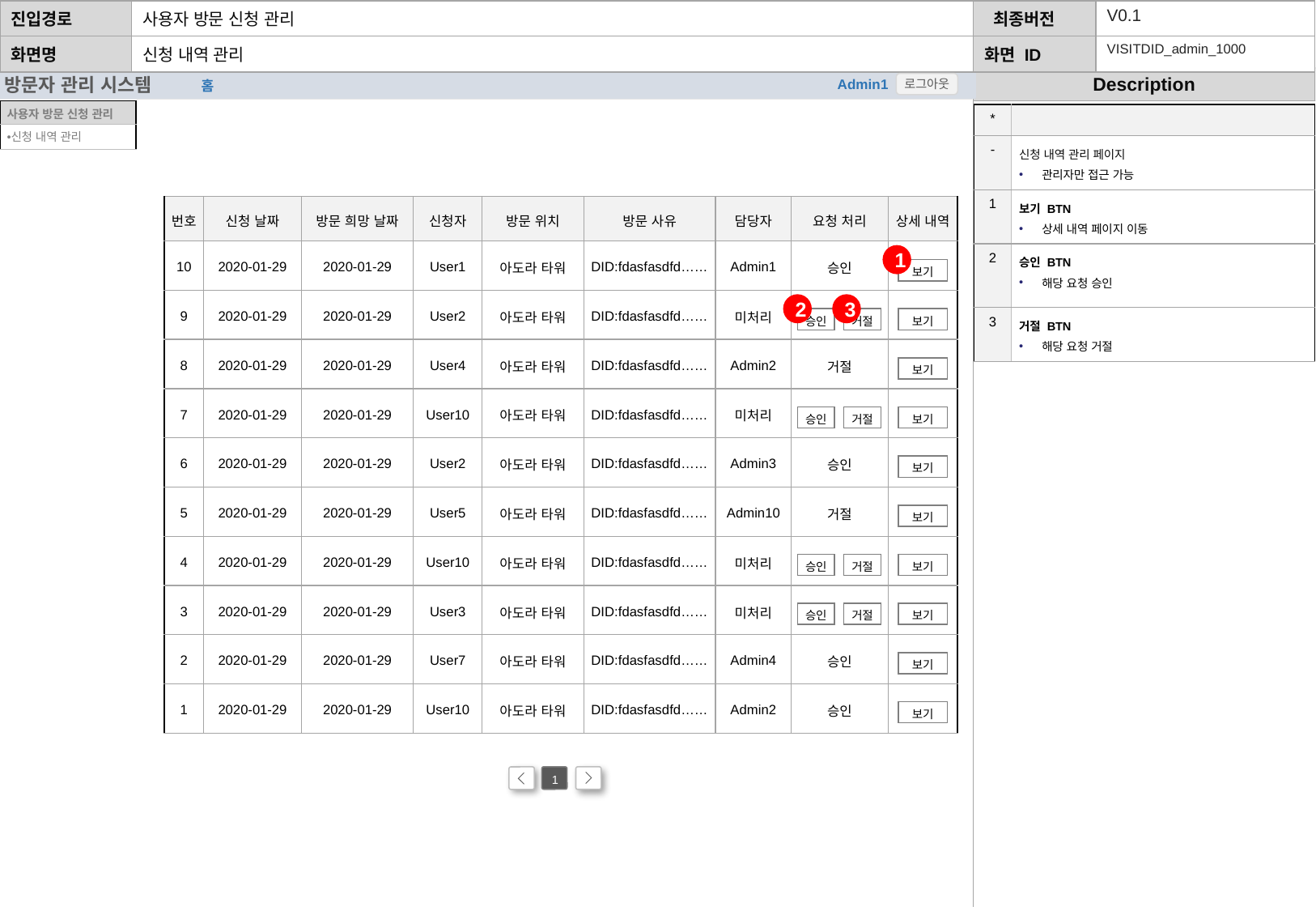

| 진입경로 | 사용자 방문 신청 관리 | 최종버전 | V0.1 |
| --- | --- | --- | --- |
| 화면명 | 신청 내역 관리 | 화면 ID | VISITDID\_admin\_1000 |
방문자 관리 시스템

Admin1
홈
로그아웃
| 사용자 방문 신청 관리 |
| --- |
| 신청 내역 관리 |
| \* |  |
| --- | --- |
| - | 신청 내역 관리 페이지 관리자만 접근 가능 |
| 1 | 보기 BTN 상세 내역 페이지 이동 |
| 2 | 승인 BTN 해당 요청 승인 |
| 3 | 거절 BTN 해당 요청 거절 |
| 번호 | 신청 날짜 | 방문 희망 날짜 | 신청자 | 방문 위치 | 방문 사유 | 담당자 | 요청 처리 | 상세 내역 |
| --- | --- | --- | --- | --- | --- | --- | --- | --- |
| 10 | 2020-01-29 | 2020-01-29 | User1 | 아도라 타워 | DID:fdasfasdfd…… | Admin1 | 승인 |  |
| 9 | 2020-01-29 | 2020-01-29 | User2 | 아도라 타워 | DID:fdasfasdfd…… | 미처리 |  |  |
| 8 | 2020-01-29 | 2020-01-29 | User4 | 아도라 타워 | DID:fdasfasdfd…… | Admin2 | 거절 |  |
| 7 | 2020-01-29 | 2020-01-29 | User10 | 아도라 타워 | DID:fdasfasdfd…… | 미처리 |  |  |
| 6 | 2020-01-29 | 2020-01-29 | User2 | 아도라 타워 | DID:fdasfasdfd…… | Admin3 | 승인 |  |
| 5 | 2020-01-29 | 2020-01-29 | User5 | 아도라 타워 | DID:fdasfasdfd…… | Admin10 | 거절 |  |
| 4 | 2020-01-29 | 2020-01-29 | User10 | 아도라 타워 | DID:fdasfasdfd…… | 미처리 |  |  |
| 3 | 2020-01-29 | 2020-01-29 | User3 | 아도라 타워 | DID:fdasfasdfd…… | 미처리 |  |  |
| 2 | 2020-01-29 | 2020-01-29 | User7 | 아도라 타워 | DID:fdasfasdfd…… | Admin4 | 승인 |  |
| 1 | 2020-01-29 | 2020-01-29 | User10 | 아도라 타워 | DID:fdasfasdfd…… | Admin2 | 승인 |  |
1
보기
2
3
승인
거절
보기
보기
승인
거절
보기
보기
보기
보기
승인
거절
승인
거절
보기
보기
보기

1